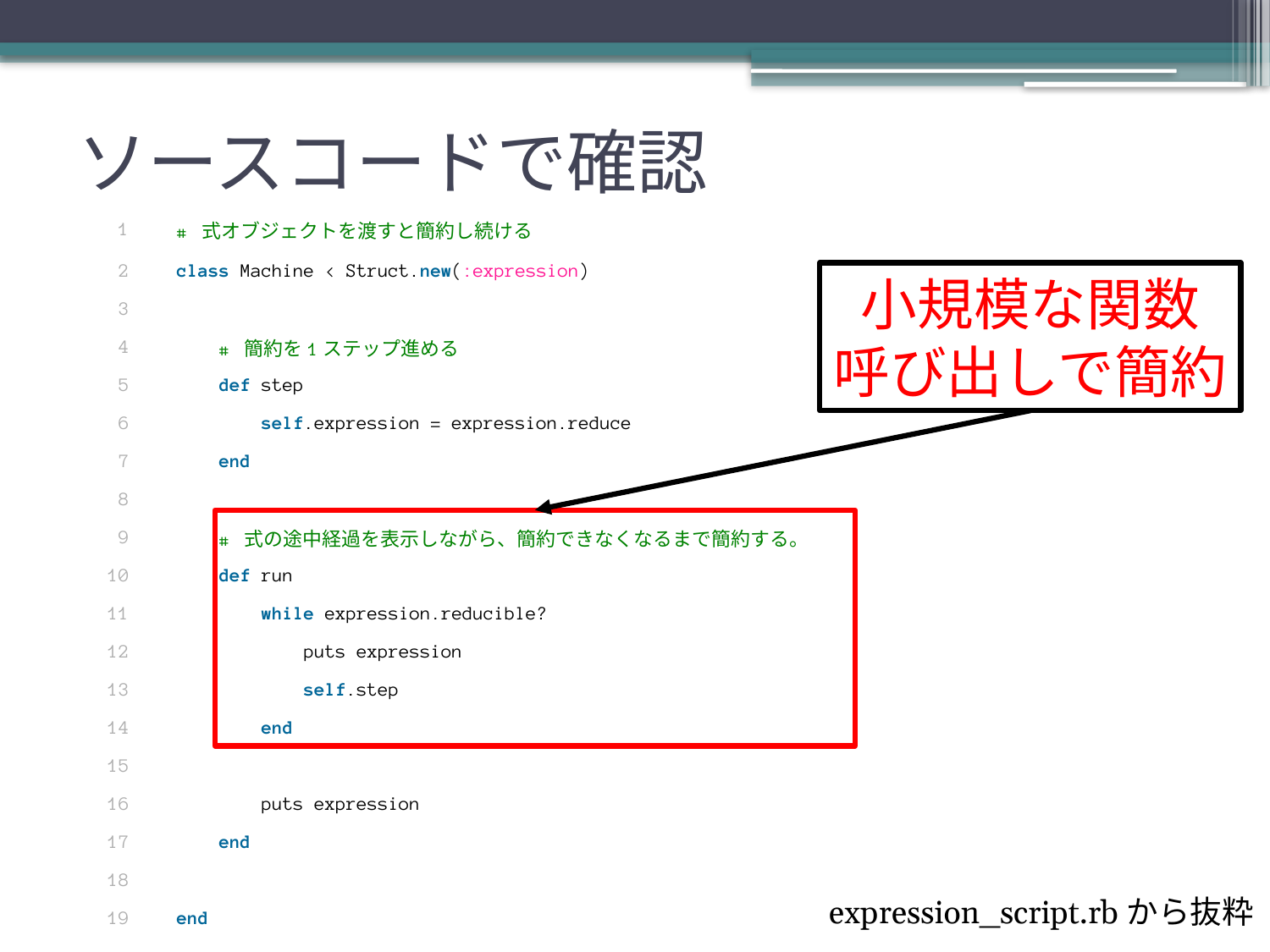

# ソースコードで確認
| 1 | # 式オブジェクトを渡すと簡約し続ける |
| --- | --- |
| 2 | class Machine < Struct.new(:expression) |
| 3 |  |
| 4 | # 簡約を1ステップ進める |
| 5 | def step |
| 6 | self.expression = expression.reduce |
| 7 | end |
| 8 |  |
| 9 | # 式の途中経過を表示しながら、簡約できなくなるまで簡約する。 |
| 10 | def run |
| 11 | while expression.reducible? |
| 12 | puts expression |
| 13 | self.step |
| 14 | end |
| 15 |  |
| 16 | puts expression |
| 17 | end |
| 18 |  |
| 19 | end |
小規模な関数
呼び出しで簡約

expression_script.rbから抜粋